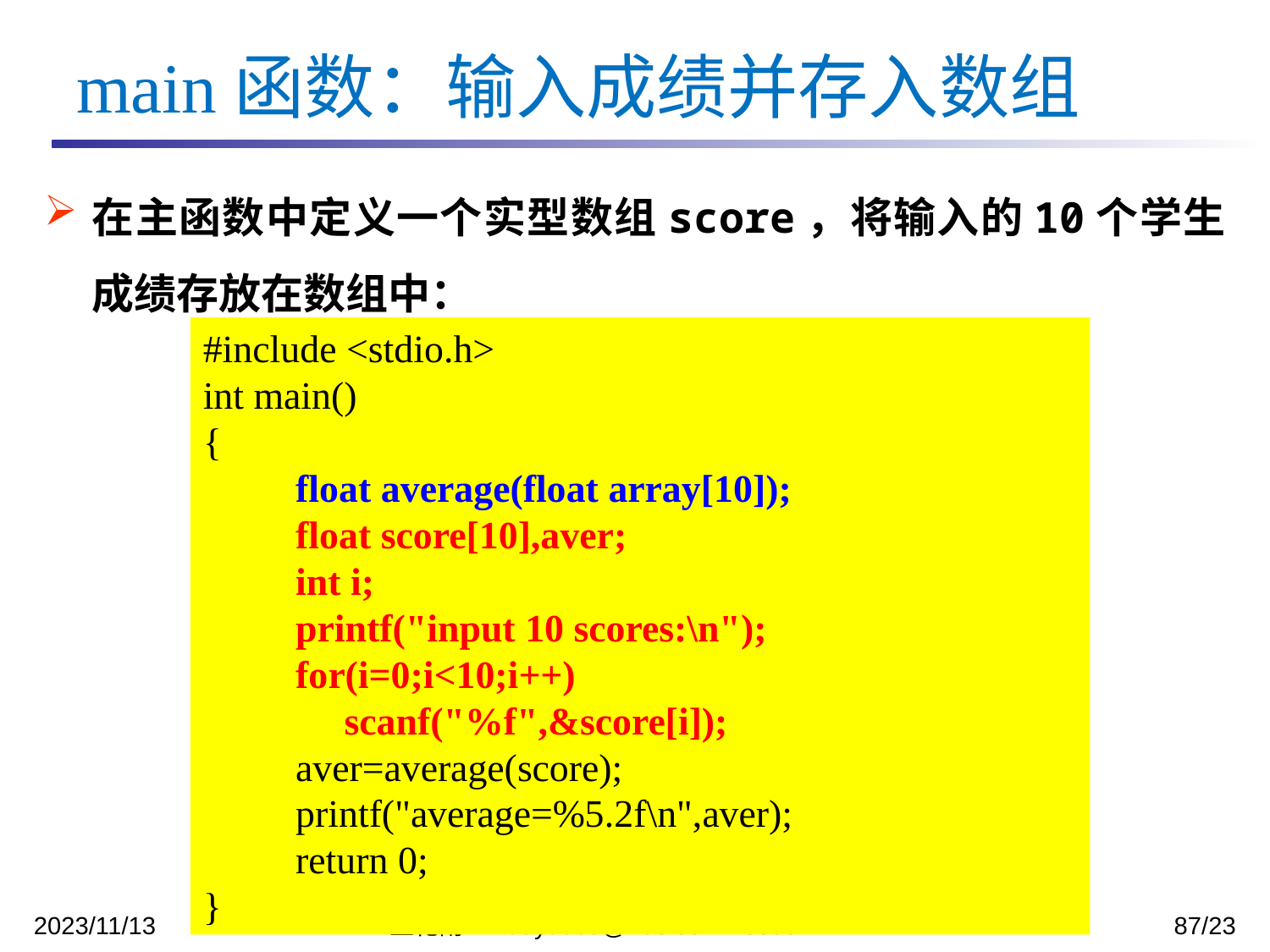

main函数：输入成绩并存入数组
在主函数中定义一个实型数组score，将输入的10个学生成绩存放在数组中：
#include <stdio.h>
int main()
{
   float average(float array[10]);
   float score[10],aver;
   int i;
   printf("input 10 scores:\n");
   for(i=0;i<10;i++)
        scanf("%f",&score[i]);
   aver=average(score);
   printf("average=%5.2f\n",aver);
   return 0;
}
2023/11/13
王化雨 whuayu000@163.com 13306442222
87/23